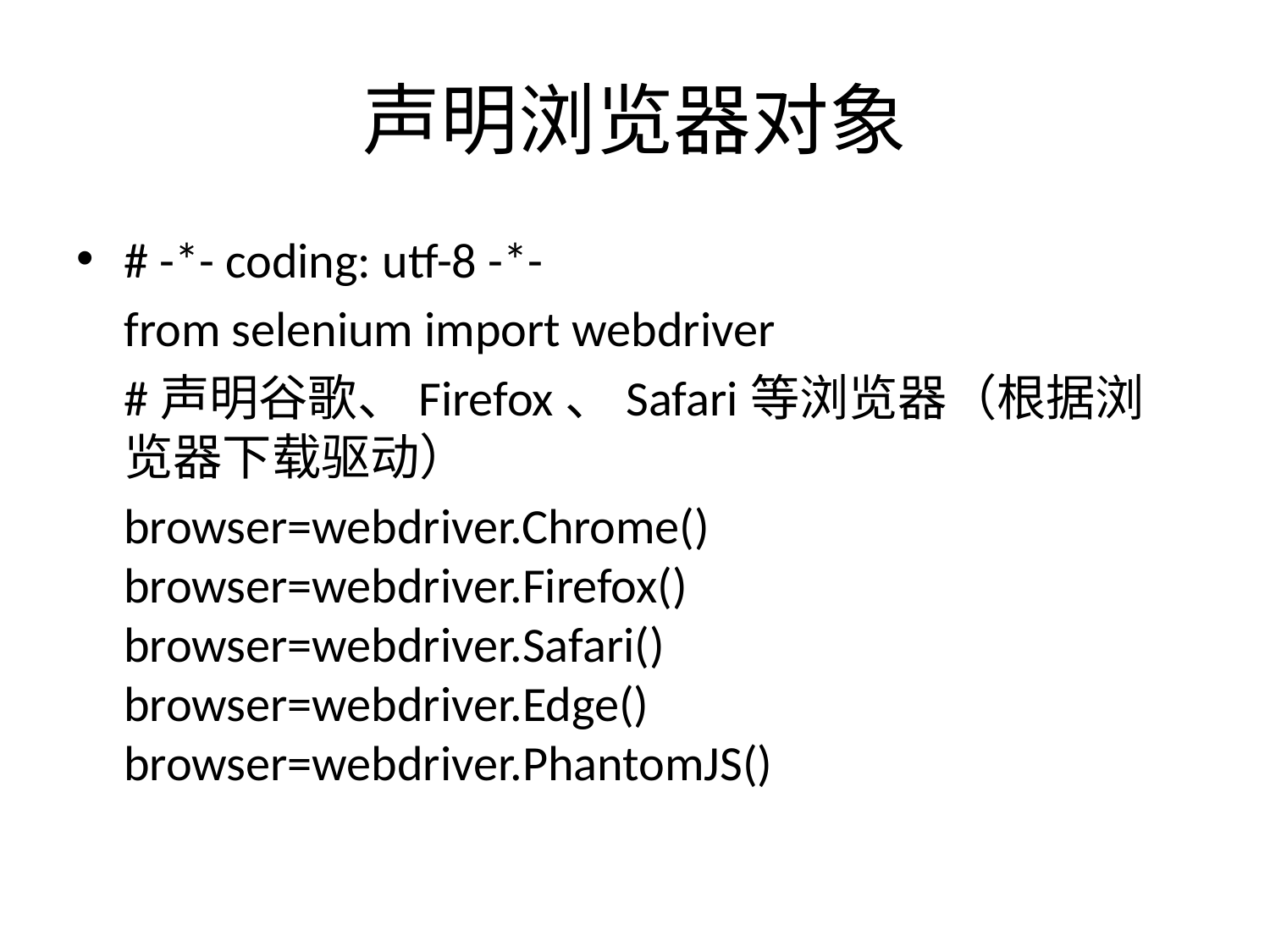

# 声明浏览器对象
# -*- coding: utf-8 -*-
	from selenium import webdriver
	#声明谷歌、Firefox、Safari等浏览器（根据浏览器下载驱动）
	browser=webdriver.Chrome() browser=webdriver.Firefox() browser=webdriver.Safari() browser=webdriver.Edge() browser=webdriver.PhantomJS()